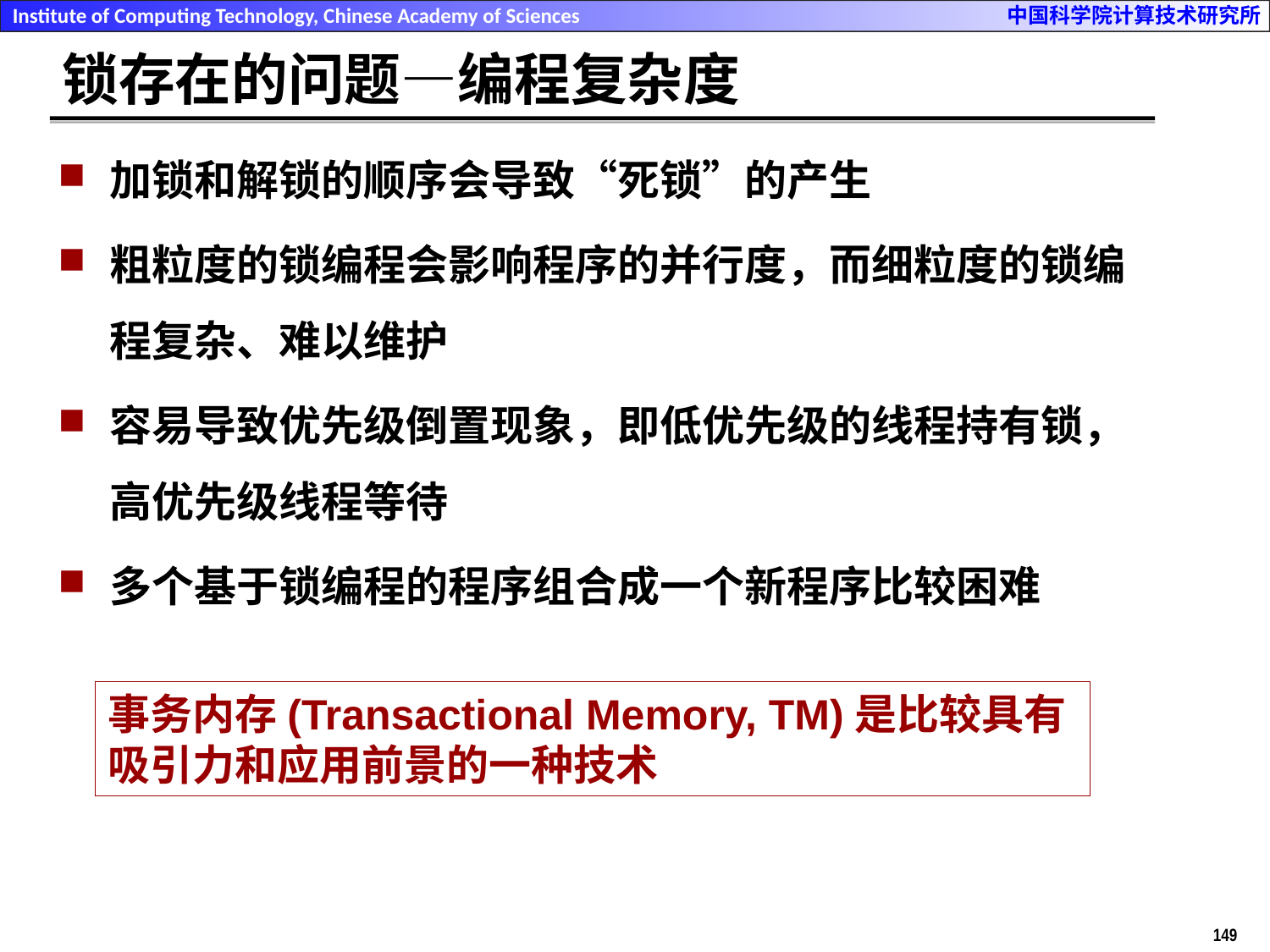

# 锁存在的问题—编程复杂度
加锁和解锁的顺序会导致“死锁”的产生
粗粒度的锁编程会影响程序的并行度，而细粒度的锁编程复杂、难以维护
容易导致优先级倒置现象，即低优先级的线程持有锁，高优先级线程等待
多个基于锁编程的程序组合成一个新程序比较困难
事务内存(Transactional Memory, TM)是比较具有吸引力和应用前景的一种技术